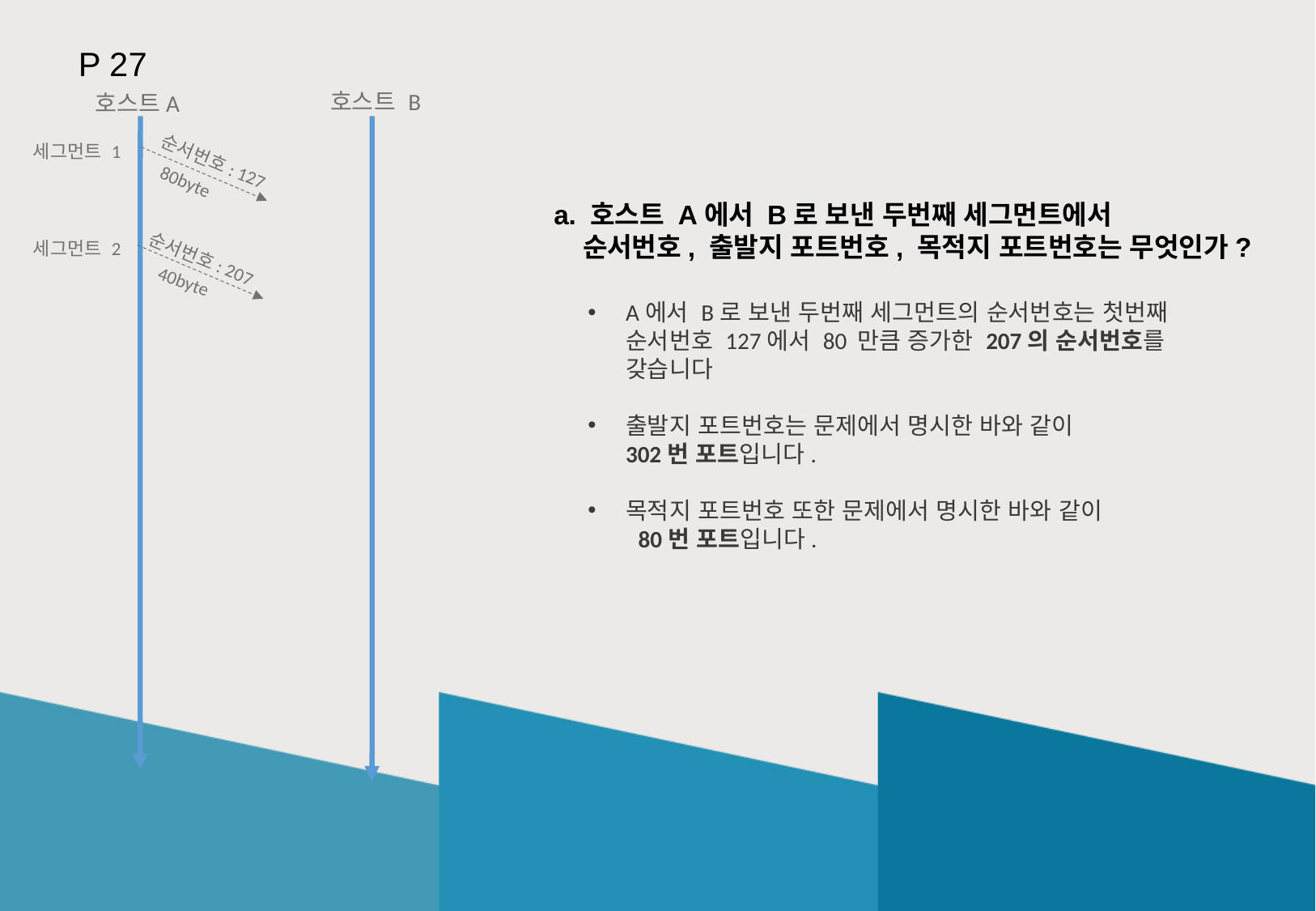

P 27
호스트 B
호스트A
세그먼트 1
순서번호: 127
80byte
a. 호스트 A에서 B로 보낸 두번째 세그먼트에서
   순서번호, 출발지 포트번호, 목적지 포트번호는 무엇인가?
세그먼트 2
순서번호: 207
40byte
A에서 B로 보낸 두번째 세그먼트의 순서번호는 첫번째 순서번호 127에서 80 만큼 증가한 207의 순서번호를 갖습니다

출발지 포트번호는 문제에서 명시한 바와 같이
302번 포트입니다.

목적지 포트번호 또한 문제에서 명시한 바와 같이
 80번 포트입니다.